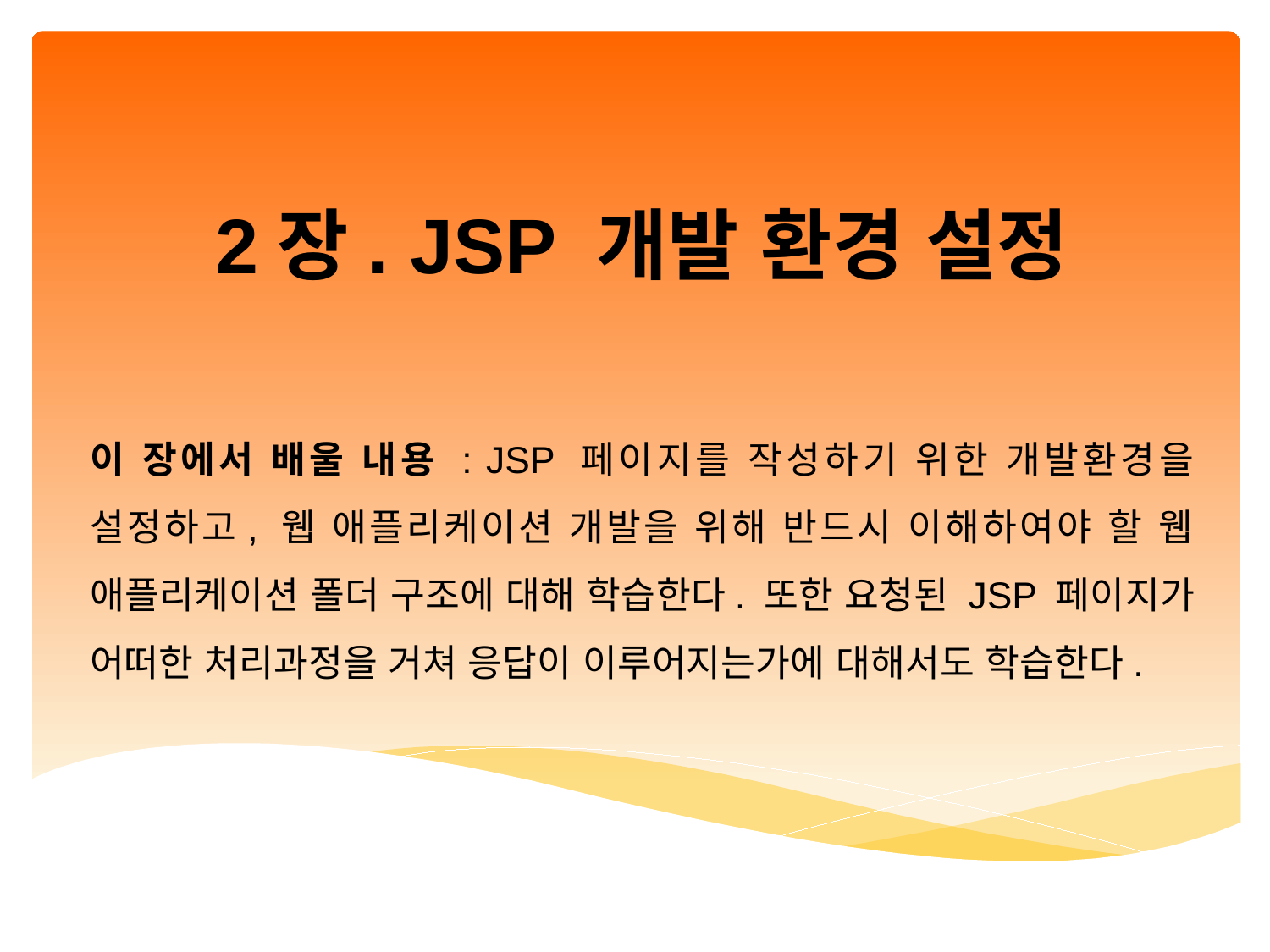

# 2장. JSP 개발 환경 설정
이 장에서 배울 내용 : JSP 페이지를 작성하기 위한 개발환경을 설정하고, 웹 애플리케이션 개발을 위해 반드시 이해하여야 할 웹 애플리케이션 폴더 구조에 대해 학습한다. 또한 요청된 JSP 페이지가 어떠한 처리과정을 거쳐 응답이 이루어지는가에 대해서도 학습한다.